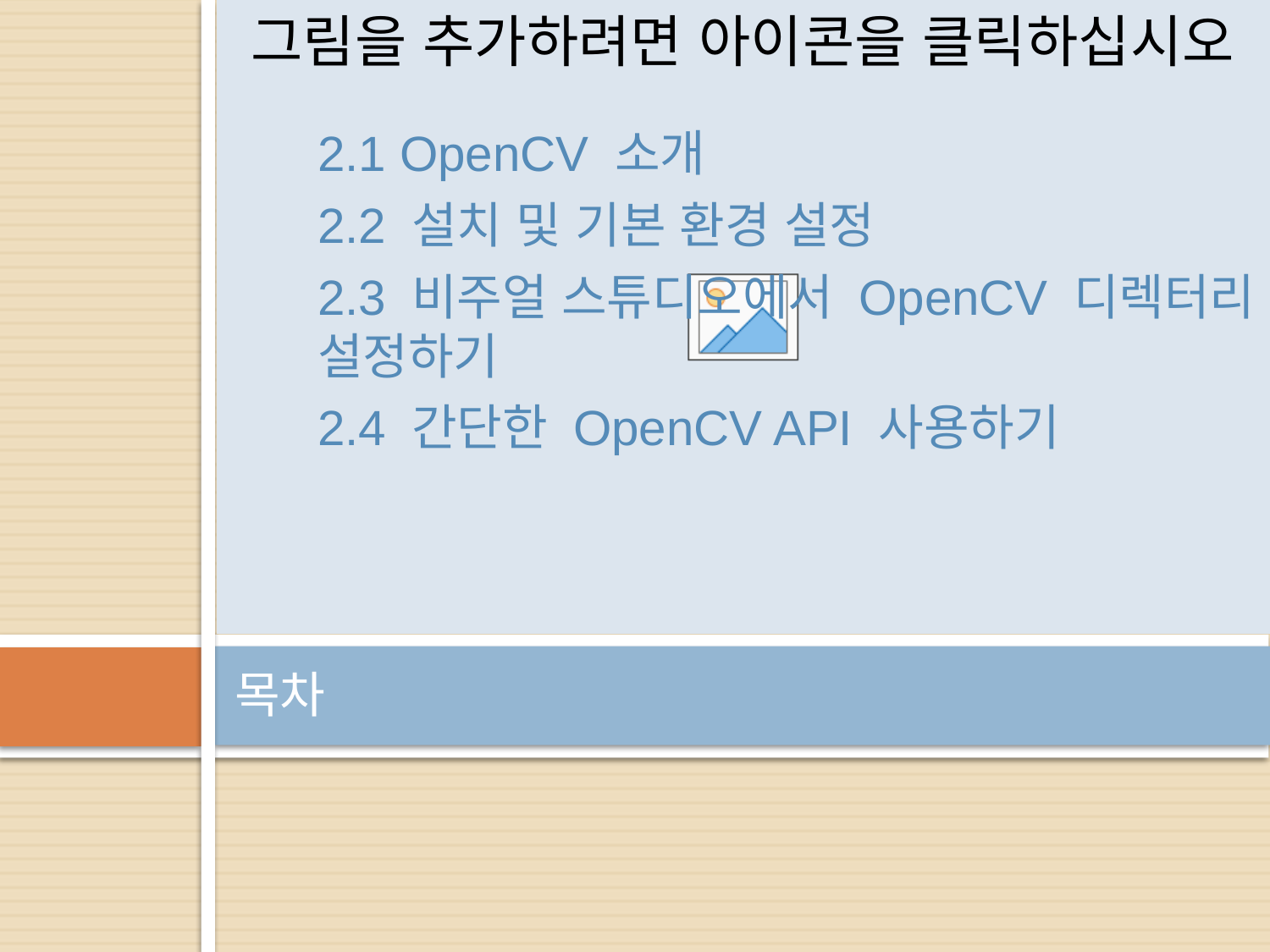

2.1 OpenCV 소개
2.2 설치 및 기본 환경 설정
2.3 비주얼 스튜디오에서 OpenCV 디렉터리 설정하기
2.4 간단한 OpenCV API 사용하기
# 목차